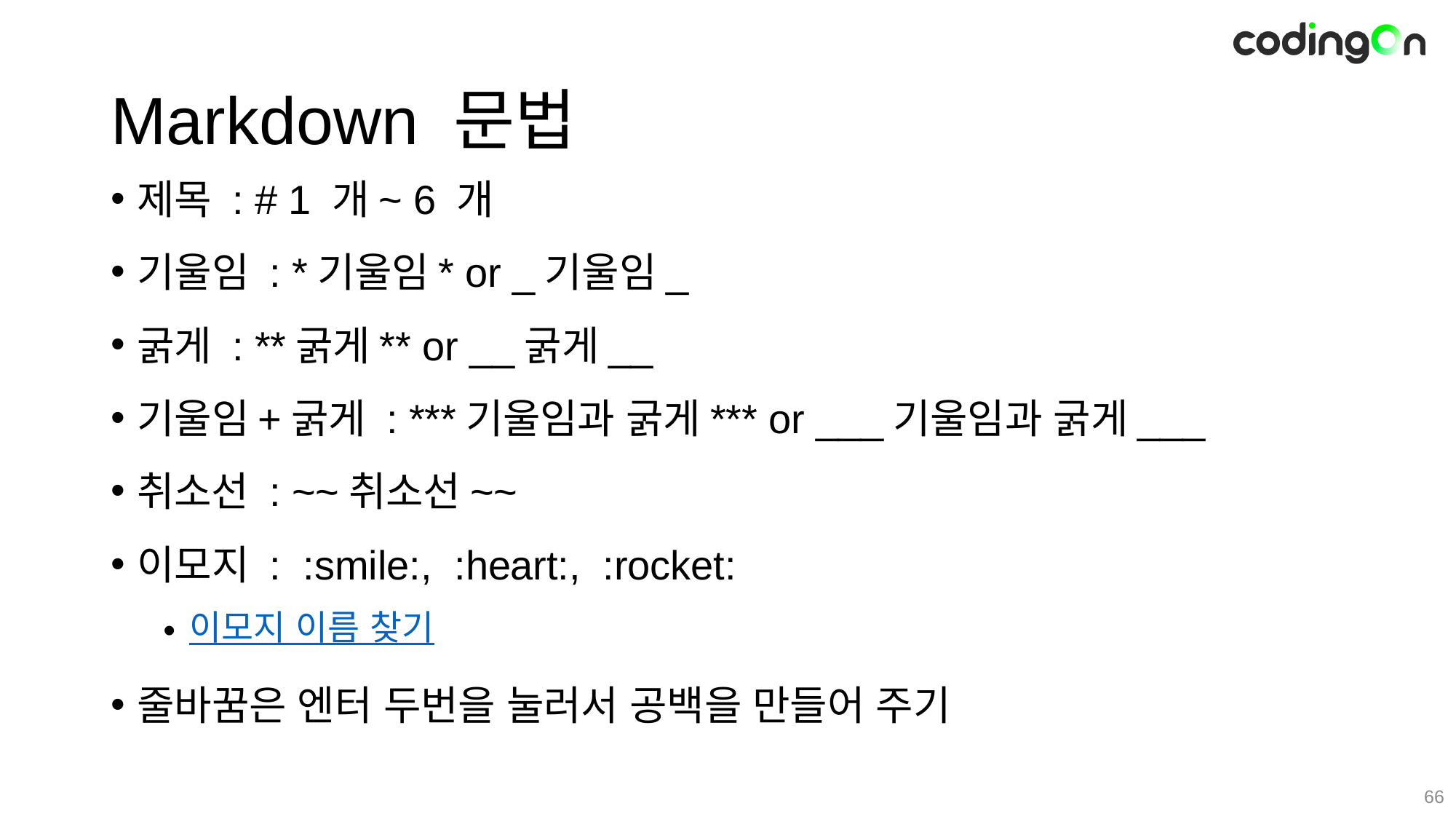

# Markdown 문법
제목 : # 1 개~ 6 개
기울임 : *기울임* or _기울임_
굵게 : **굵게** or __굵게__
기울임+굵게 : ***기울임과 굵게*** or ___기울임과 굵게___
취소선 : ~~취소선~~
이모지 :  :smile:,  :heart:,  :rocket:
이모지 이름 찾기
줄바꿈은 엔터 두번을 눌러서 공백을 만들어 주기

66